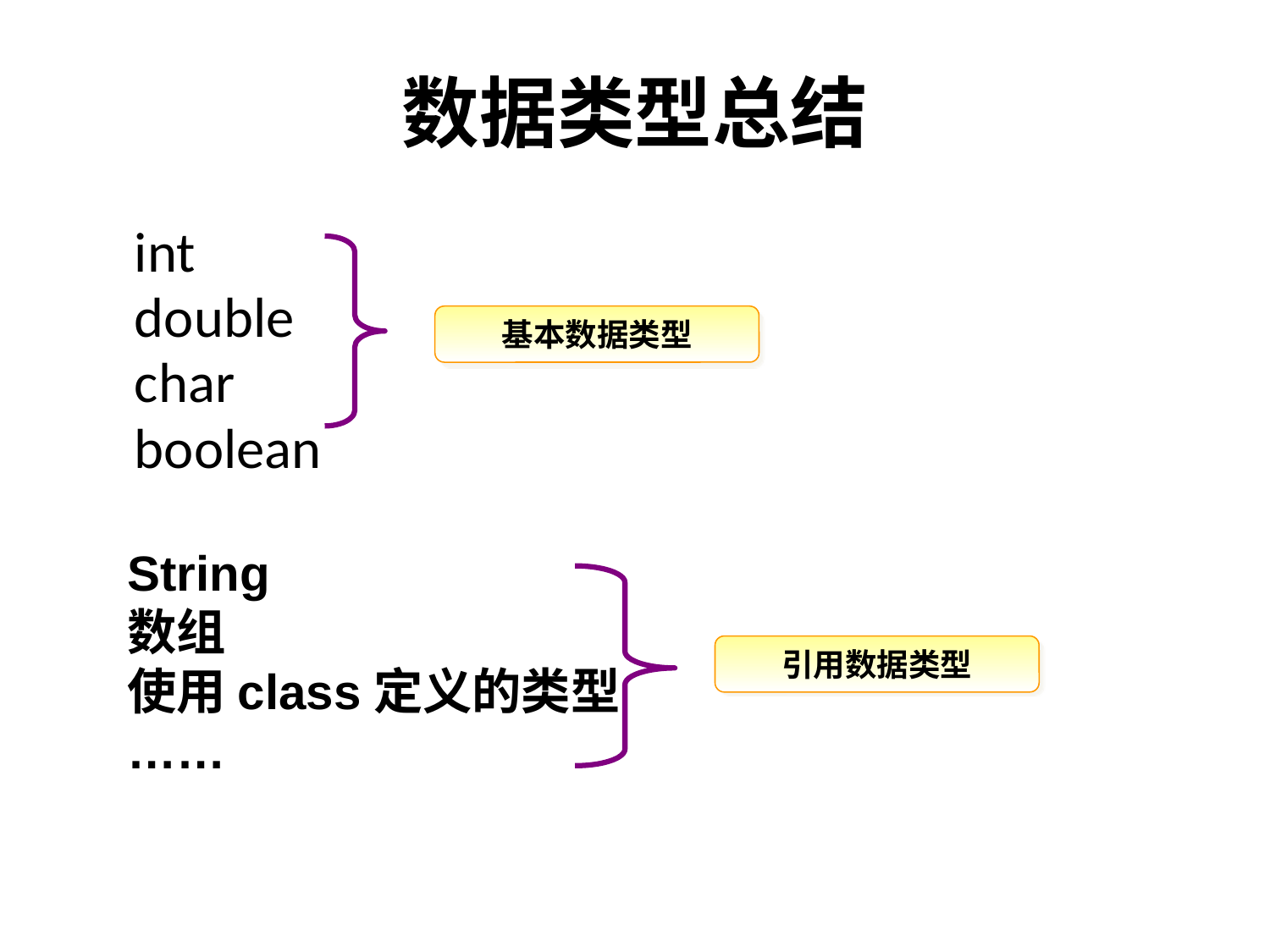

# 数据类型总结
int
double
char
boolean

基本数据类型
String
数组
使用class定义的类型
……

引用数据类型